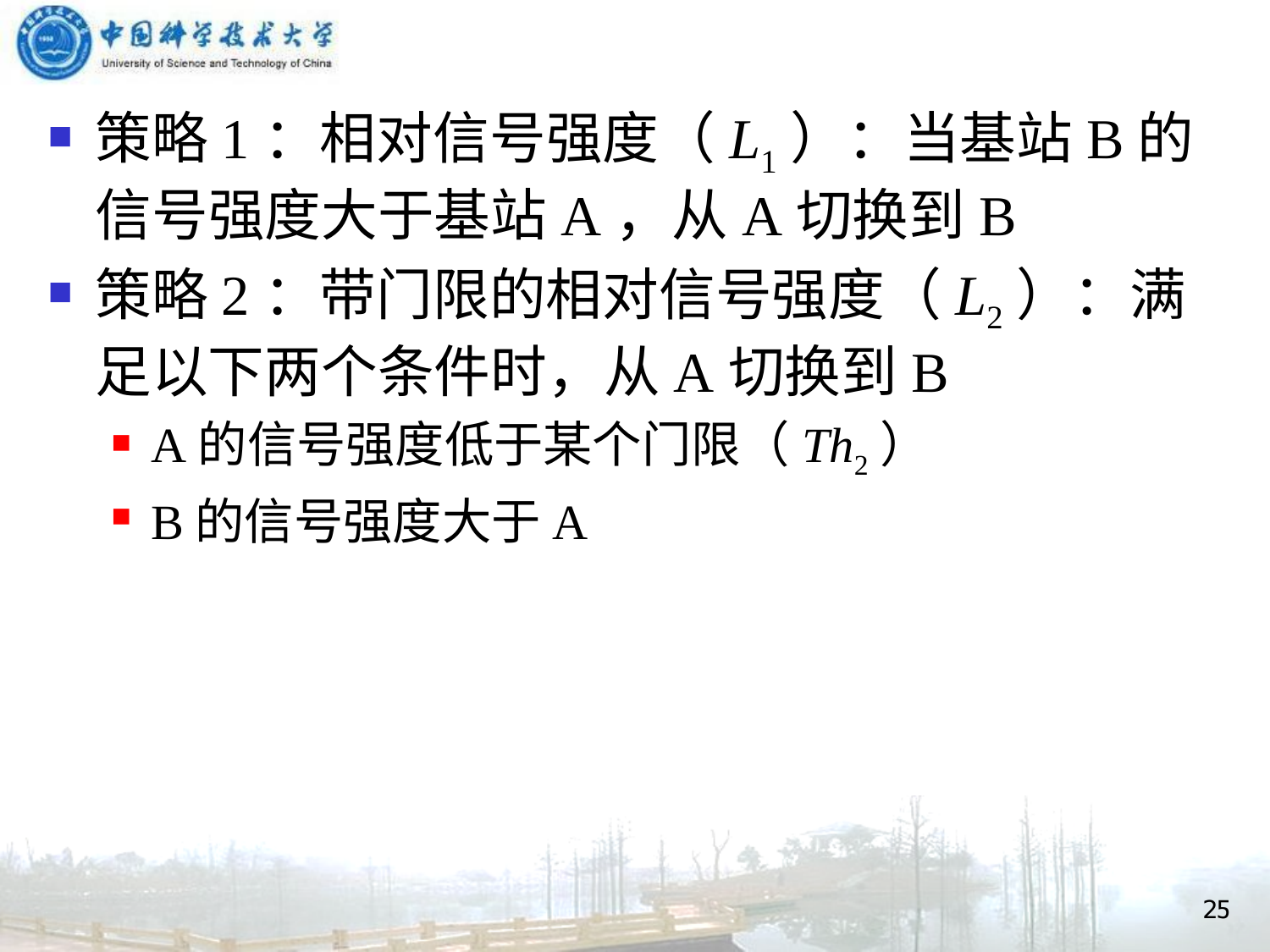

策略1：相对信号强度（L1）：当基站B的信号强度大于基站A，从A切换到B
策略2：带门限的相对信号强度（L2）：满足以下两个条件时，从A切换到B
A的信号强度低于某个门限（Th2）
B的信号强度大于A
25